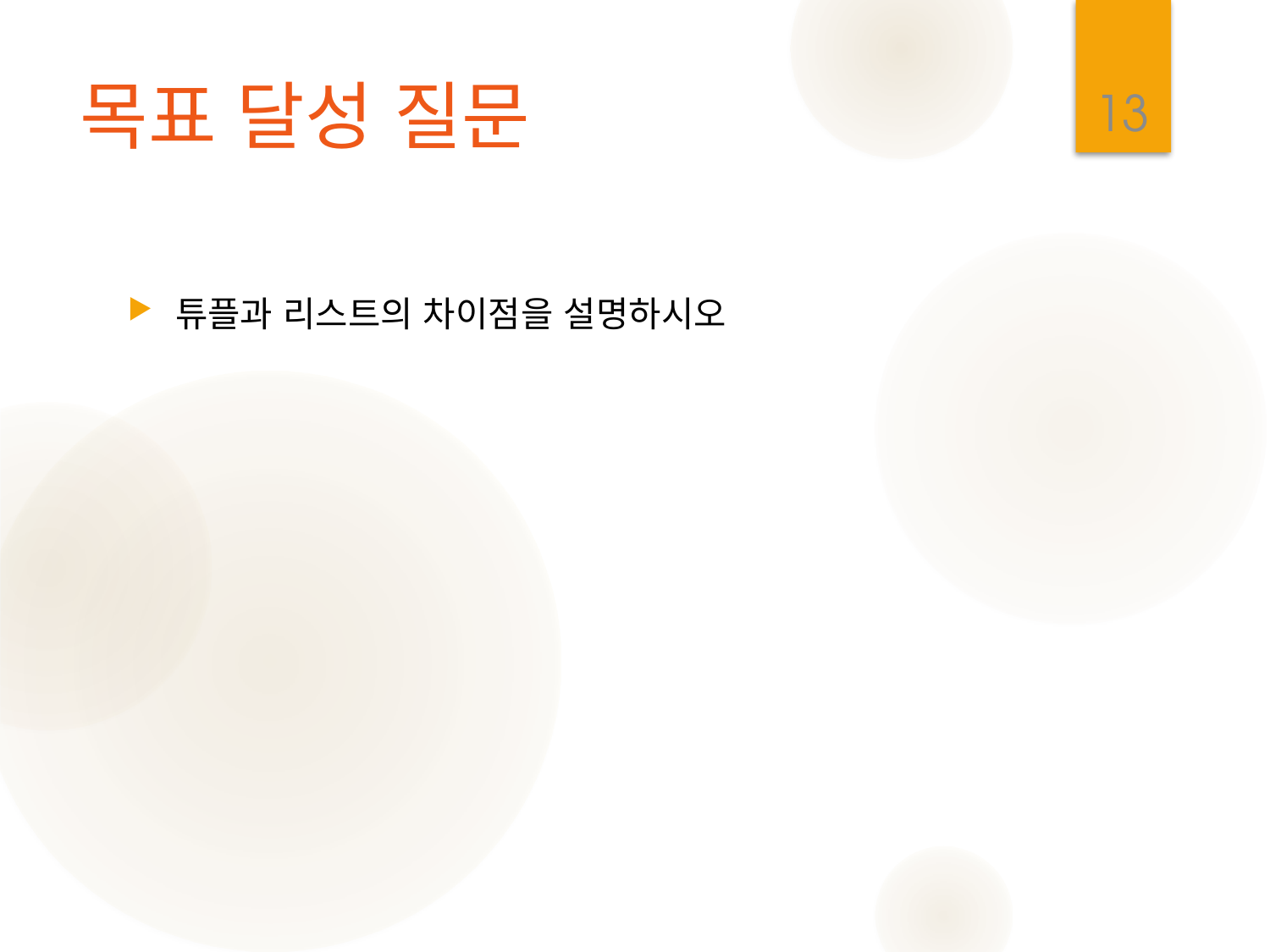

13
# 목표 달성 질문
튜플과 리스트의 차이점을 설명하시오